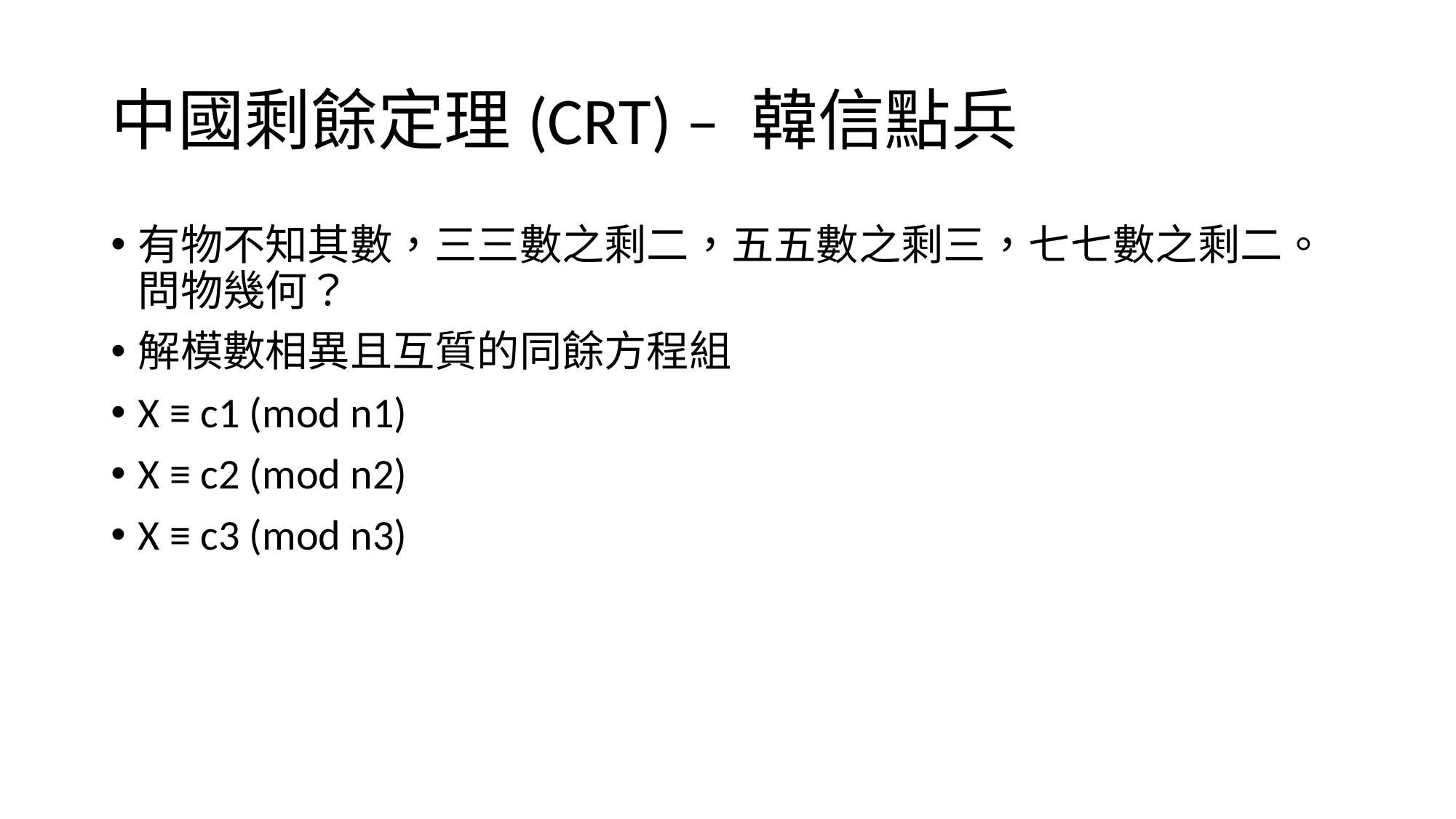

# 中國剩餘定理(CRT) – 韓信點兵
有物不知其數，三三數之剩二，五五數之剩三，七七數之剩二。問物幾何？
解模數相異且互質的同餘方程組
X ≡ c1 (mod n1)
X ≡ c2 (mod n2)
X ≡ c3 (mod n3)